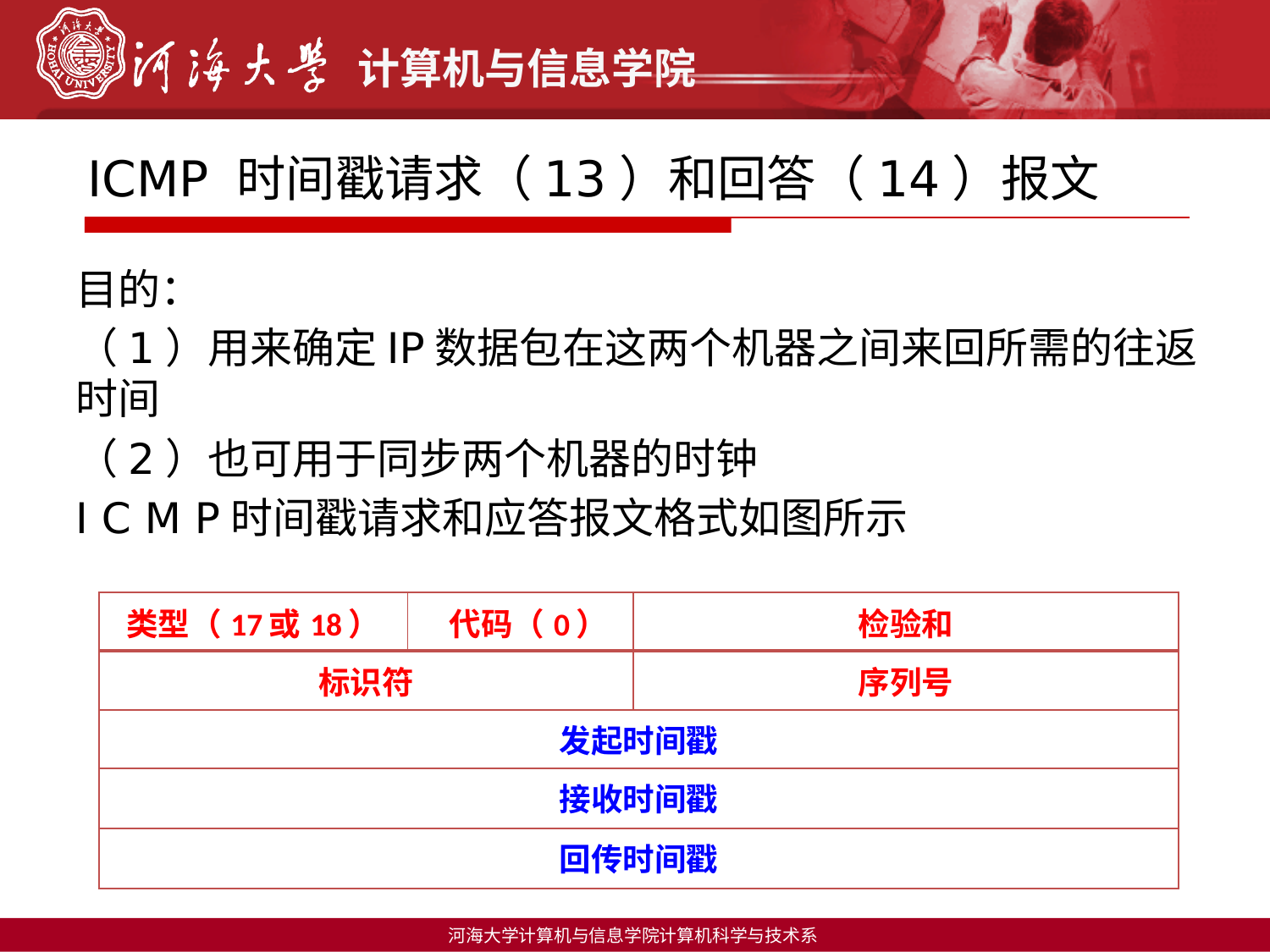

# ICMP 时间戳请求（13）和回答（14）报文
目的：
（1）用来确定IP数据包在这两个机器之间来回所需的往返时间
（2）也可用于同步两个机器的时钟
I C M P时间戳请求和应答报文格式如图所示
| 类型（17或18） | 代码（0） | 检验和 |
| --- | --- | --- |
| 标识符 |  | 序列号 |
| 发起时间戳 |  |  |
| 接收时间戳 |  |  |
| 回传时间戳 |  |  |